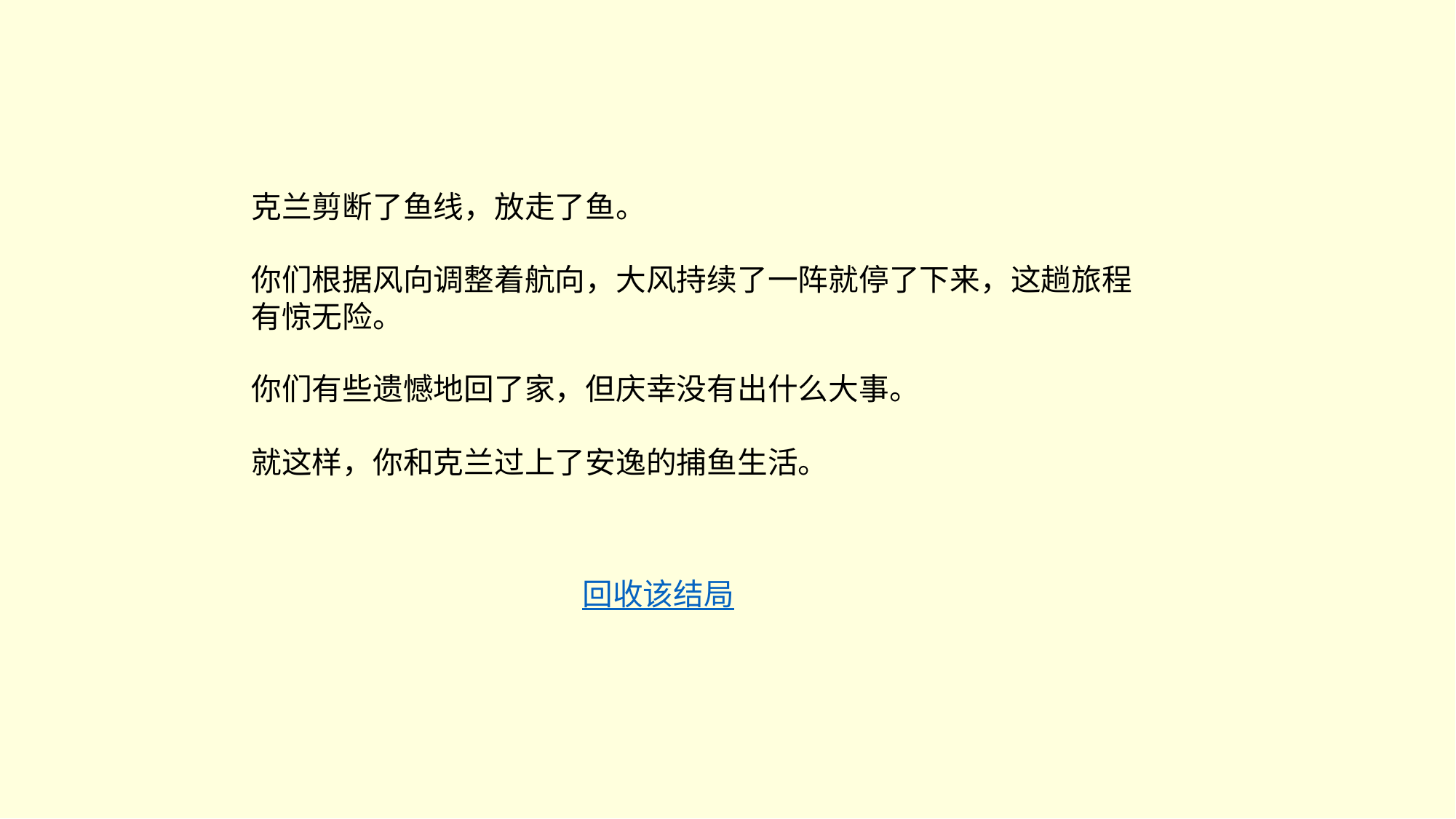

克兰剪断了鱼线，放走了鱼。

你们根据风向调整着航向，大风持续了一阵就停了下来，这趟旅程有惊无险。

你们有些遗憾地回了家，但庆幸没有出什么大事。

就这样，你和克兰过上了安逸的捕鱼生活。
回收该结局